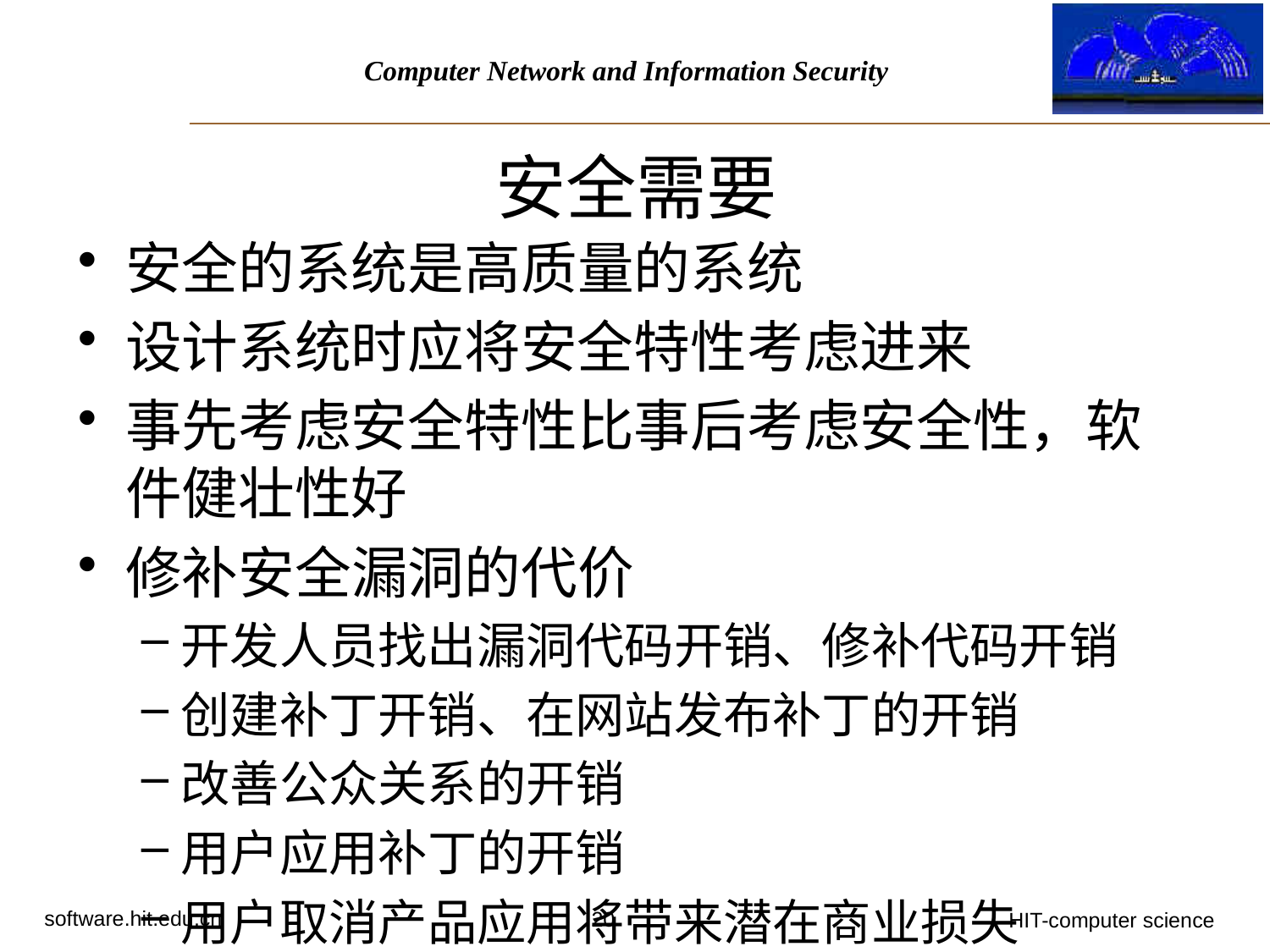

安全需要
安全的系统是高质量的系统
设计系统时应将安全特性考虑进来
事先考虑安全特性比事后考虑安全性，软件健壮性好
修补安全漏洞的代价
开发人员找出漏洞代码开销、修补代码开销
创建补丁开销、在网站发布补丁的开销
改善公众关系的开销
用户应用补丁的开销
用户取消产品应用将带来潜在商业损失
software.hit.edu.cn
20
HIT-computer science